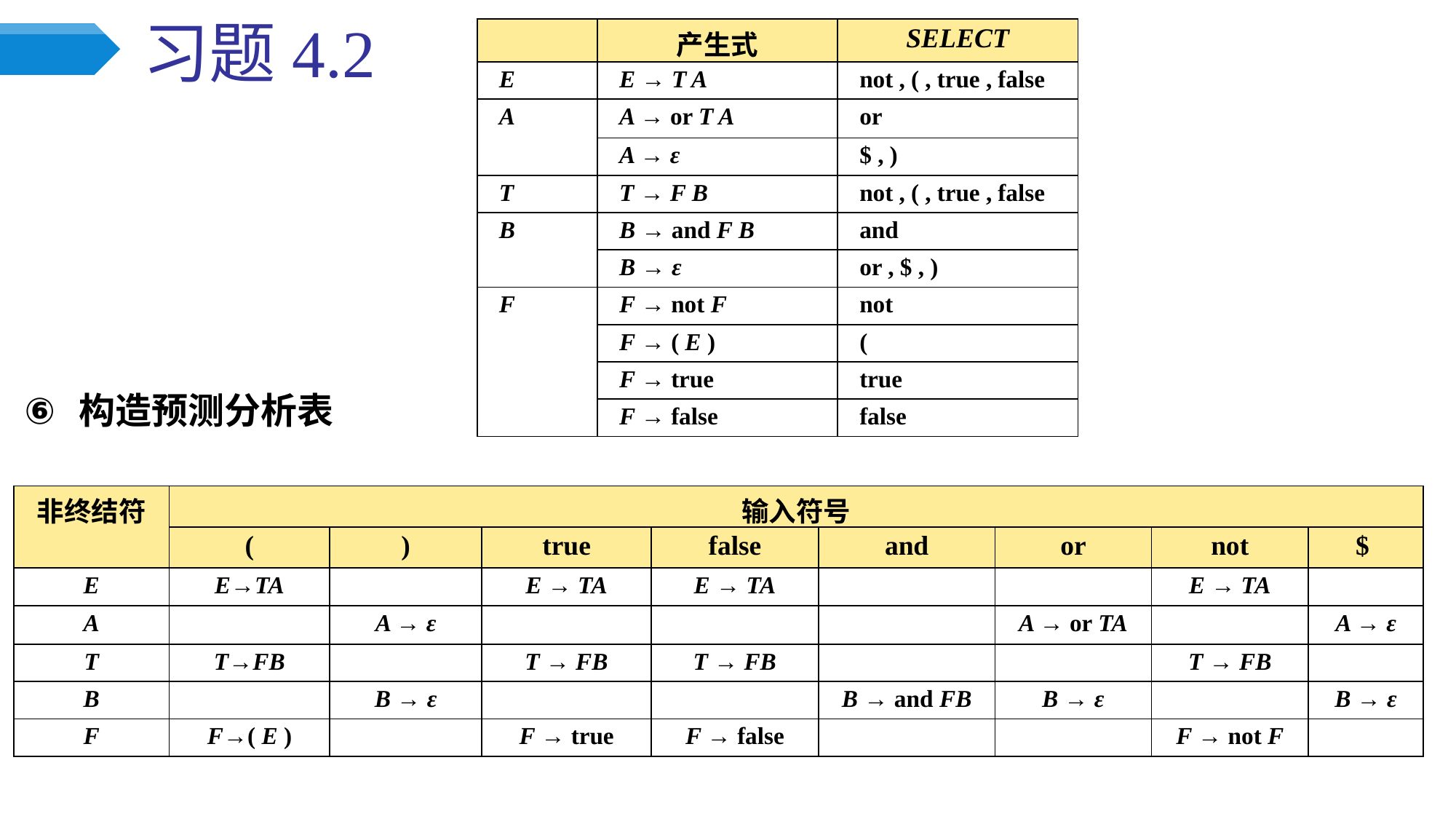

# 习题4.2
|  | 产生式 | SELECT |
| --- | --- | --- |
| E | E → T A | not , ( , true , false |
| A | A → or T A | or |
|  | A → ε | $ , ) |
| T | T → F B | not , ( , true , false |
| B | B → and F B | and |
|  | B → ε | or , $ , ) |
| F | F → not F | not |
|  | F → ( E ) | ( |
|  | F → true | true |
|  | F → false | false |
构造预测分析表
| 非终结符 | 输入符号 |  |  |  |  |  |  |  |
| --- | --- | --- | --- | --- | --- | --- | --- | --- |
|  | ( | ) | true | false | and | or | not | $ |
| E | E→TA |  | E → TA | E → TA |  |  | E → TA |  |
| A |  | A → ε |  |  |  | A → or TA |  | A → ε |
| T | T→FB |  | T → FB | T → FB |  |  | T → FB |  |
| B |  | B → ε |  |  | B → and FB | B → ε |  | B → ε |
| F | F→( E ) |  | F → true | F → false |  |  | F → not F |  |